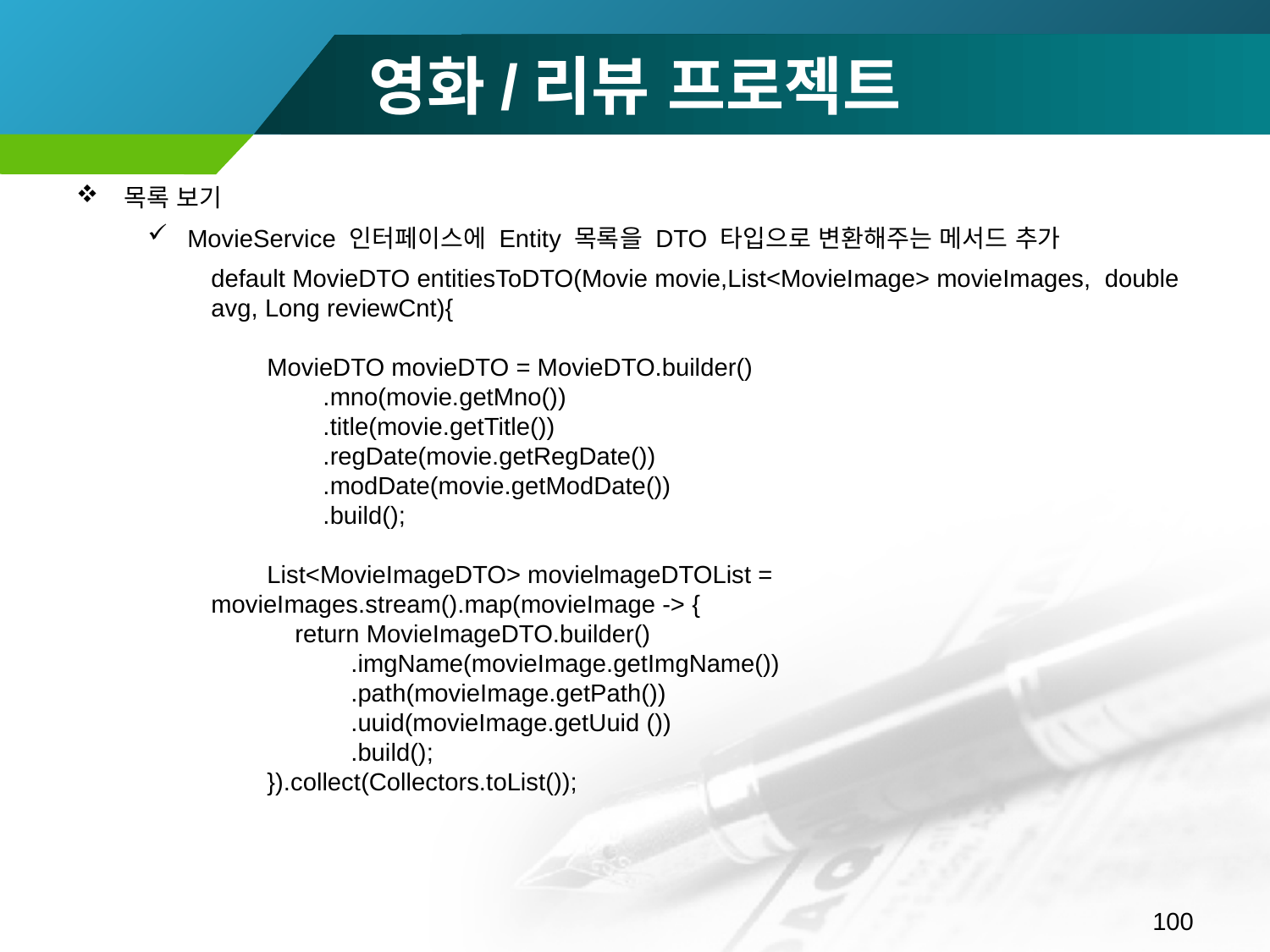

# 영화/리뷰 프로젝트
목록 보기
MovieService 인터페이스에 Entity 목록을 DTO 타입으로 변환해주는 메서드 추가
default MovieDTO entitiesToDTO(Movie movie,List<MovieImage> movieImages,  double avg, Long reviewCnt){

        MovieDTO movieDTO = MovieDTO.builder()
                .mno(movie.getMno())
                .title(movie.getTitle())
                .regDate(movie.getRegDate())
                .modDate(movie.getModDate())
                .build();

        List<MovieImageDTO> movielmageDTOList = movieImages.stream().map(movieImage -> {
            return MovieImageDTO.builder()
                    .imgName(movieImage.getImgName())
                    .path(movieImage.getPath())
                    .uuid(movieImage.getUuid ())
                    .build();
        }).collect(Collectors.toList());
100